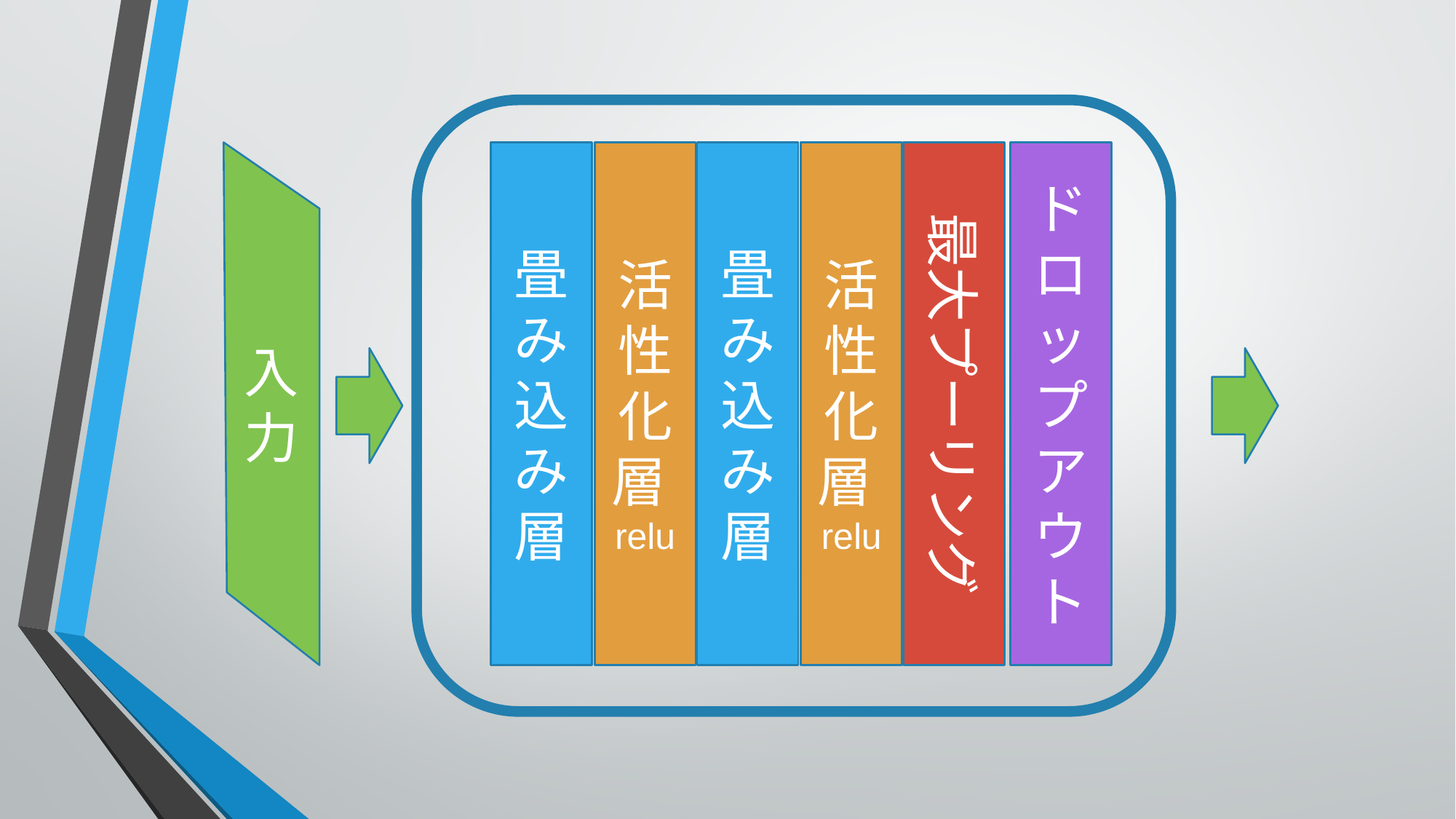

入力
畳み込み層
活性化層relu
畳み込み層
活性化層relu
最大プーリング
ドロップアウト